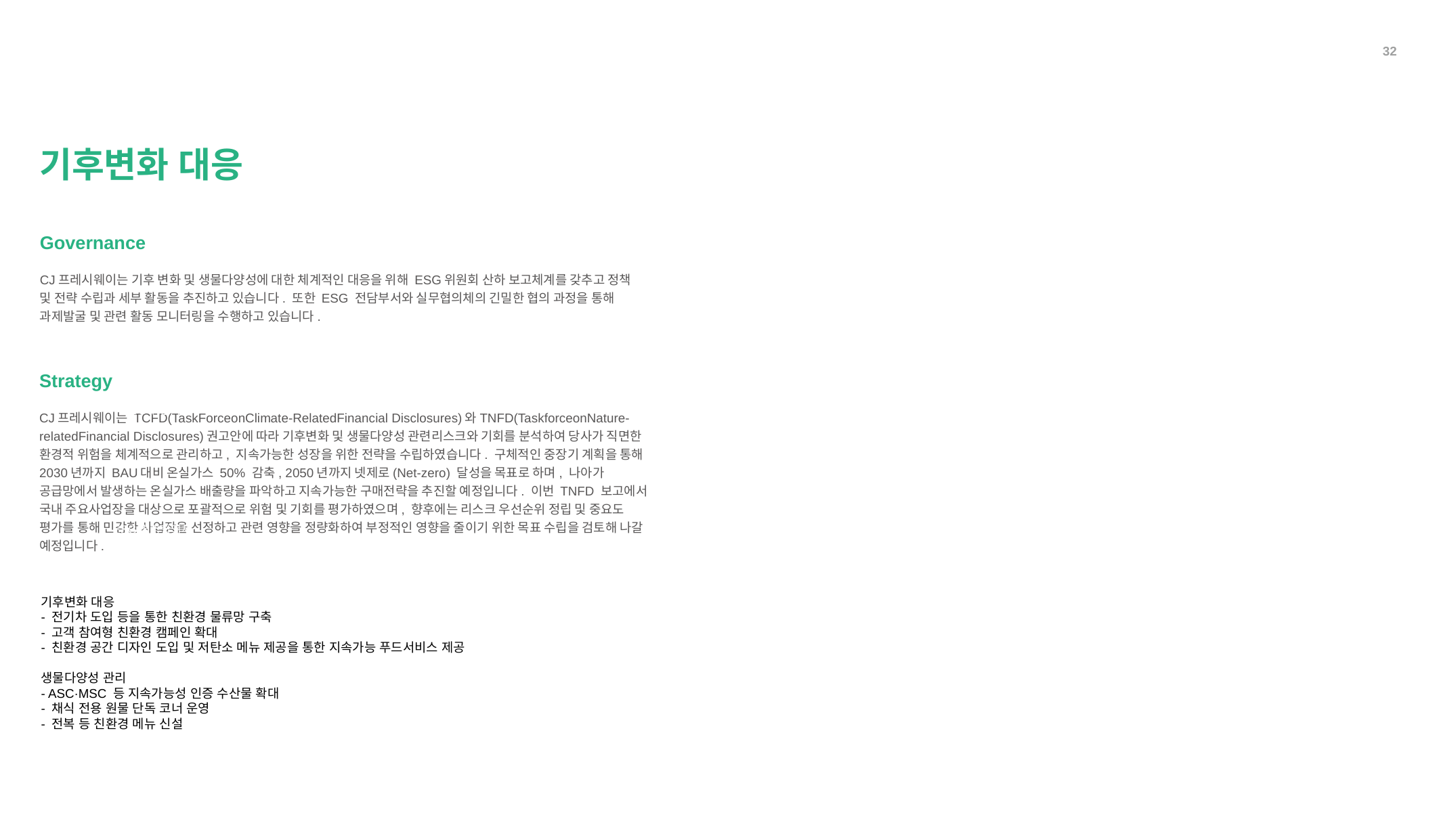

32
기후변화 대응
Governance
CJ프레시웨이는 기후 변화 및 생물다양성에 대한 체계적인 대응을 위해 ESG위원회 산하 보고체계를 갖추고 정책 및 전략 수립과 세부 활동을 추진하고 있습니다. 또한 ESG 전담부서와 실무협의체의 긴밀한 협의 과정을 통해 과제발굴 및 관련 활동 모니터링을 수행하고 있습니다.
Strategy
CJ프레시웨이는 TCFD(TaskForceonClimate-RelatedFinancial Disclosures)와TNFD(TaskforceonNature-relatedFinancial Disclosures)권고안에 따라 기후변화 및 생물다양성 관련리스크와 기회를 분석하여 당사가 직면한 환경적 위험을 체계적으로 관리하고, 지속가능한 성장을 위한 전략을 수립하였습니다. 구체적인 중장기 계획을 통해 2030년까지 BAU대비 온실가스 50% 감축, 2050년까지 넷제로(Net-zero) 달성을 목표로 하며, 나아가 공급망에서 발생하는 온실가스 배출량을 파악하고 지속가능한 구매전략을 추진할 예정입니다. 이번 TNFD 보고에서 국내 주요사업장을 대상으로 포괄적으로 위험 및 기회를 평가하였으며, 향후에는 리스크 우선순위 정립 및 중요도 평가를 통해 민감한 사업장을 선정하고 관련 영향을 정량화하여 부정적인 영향을 줄이기 위한 목표 수립을 검토해 나갈 예정입니다.
ESG위원회
ESG경영협의체
기후변화 대응
- 전기차 도입 등을 통한 친환경 물류망 구축
- 고객 참여형 친환경 캠페인 확대
- 친환경 공간 디자인 도입 및 저탄소 메뉴 제공을 통한 지속가능 푸드서비스 제공

생물다양성 관리
- ASC·MSC 등 지속가능성 인증 수산물 확대
- 채식 전용 원물 단독 코너 운영
- 전복 등 친환경 메뉴 신설
비즈니스
ESG전담부서
폐기